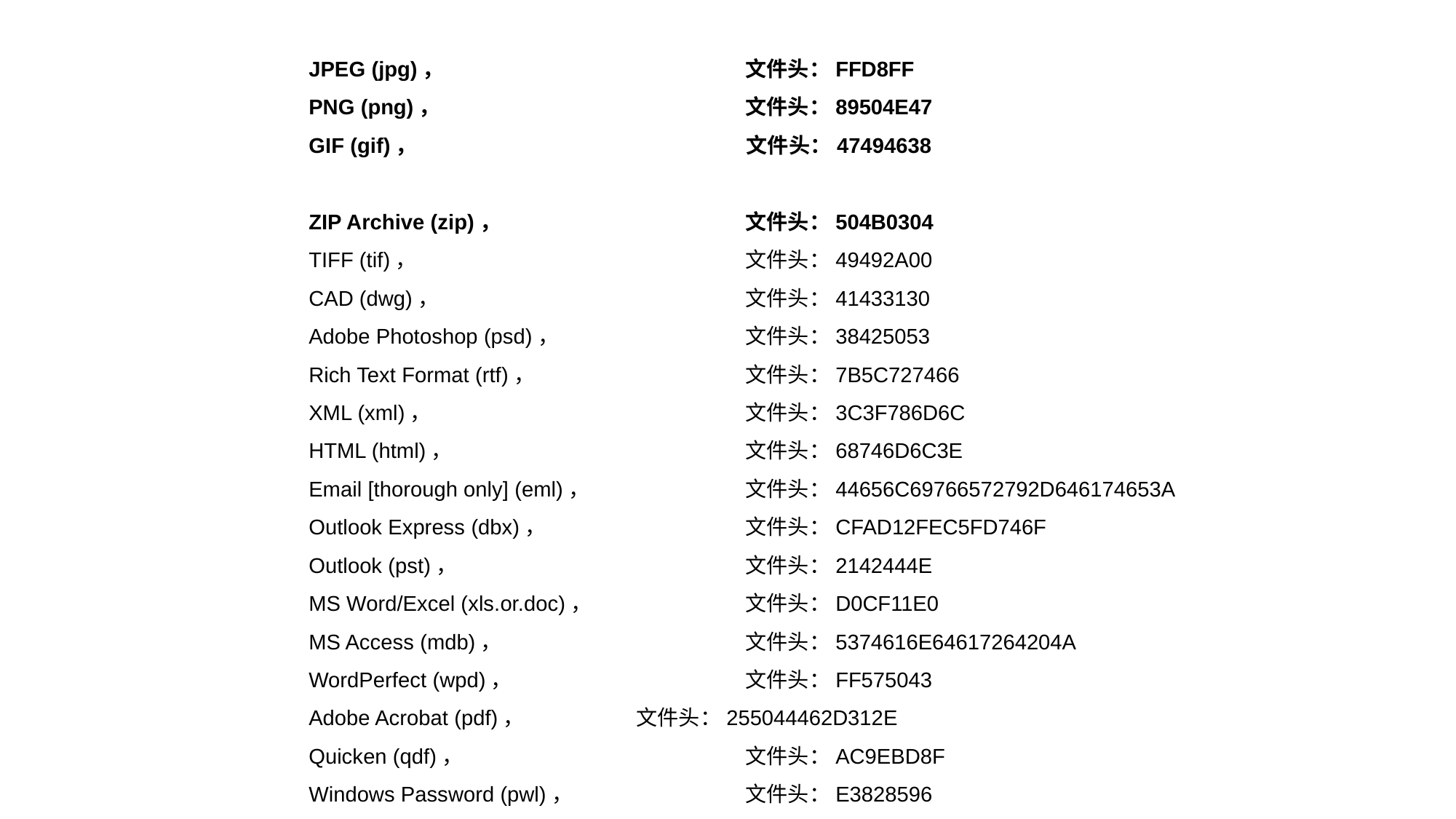

JPEG (jpg)，			文件头：FFD8FF
PNG (png)，			文件头：89504E47
GIF (gif)，				文件头：47494638
ZIP Archive (zip)，			文件头：504B0304
TIFF (tif)，				文件头：49492A00
CAD (dwg)，			文件头：41433130
Adobe Photoshop (psd)，		文件头：38425053
Rich Text Format (rtf)，		文件头：7B5C727466
XML (xml)，			文件头：3C3F786D6C
HTML (html)，			文件头：68746D6C3E
Email [thorough only] (eml)，		文件头：44656C69766572792D646174653A
Outlook Express (dbx)，		文件头：CFAD12FEC5FD746F
Outlook (pst)，			文件头：2142444E
MS Word/Excel (xls.or.doc)，		文件头：D0CF11E0
MS Access (mdb)，			文件头：5374616E64617264204A
WordPerfect (wpd)，			文件头：FF575043
Adobe Acrobat (pdf)，		文件头：255044462D312E
Quicken (qdf)，			文件头：AC9EBD8F
Windows Password (pwl)，		文件头：E3828596